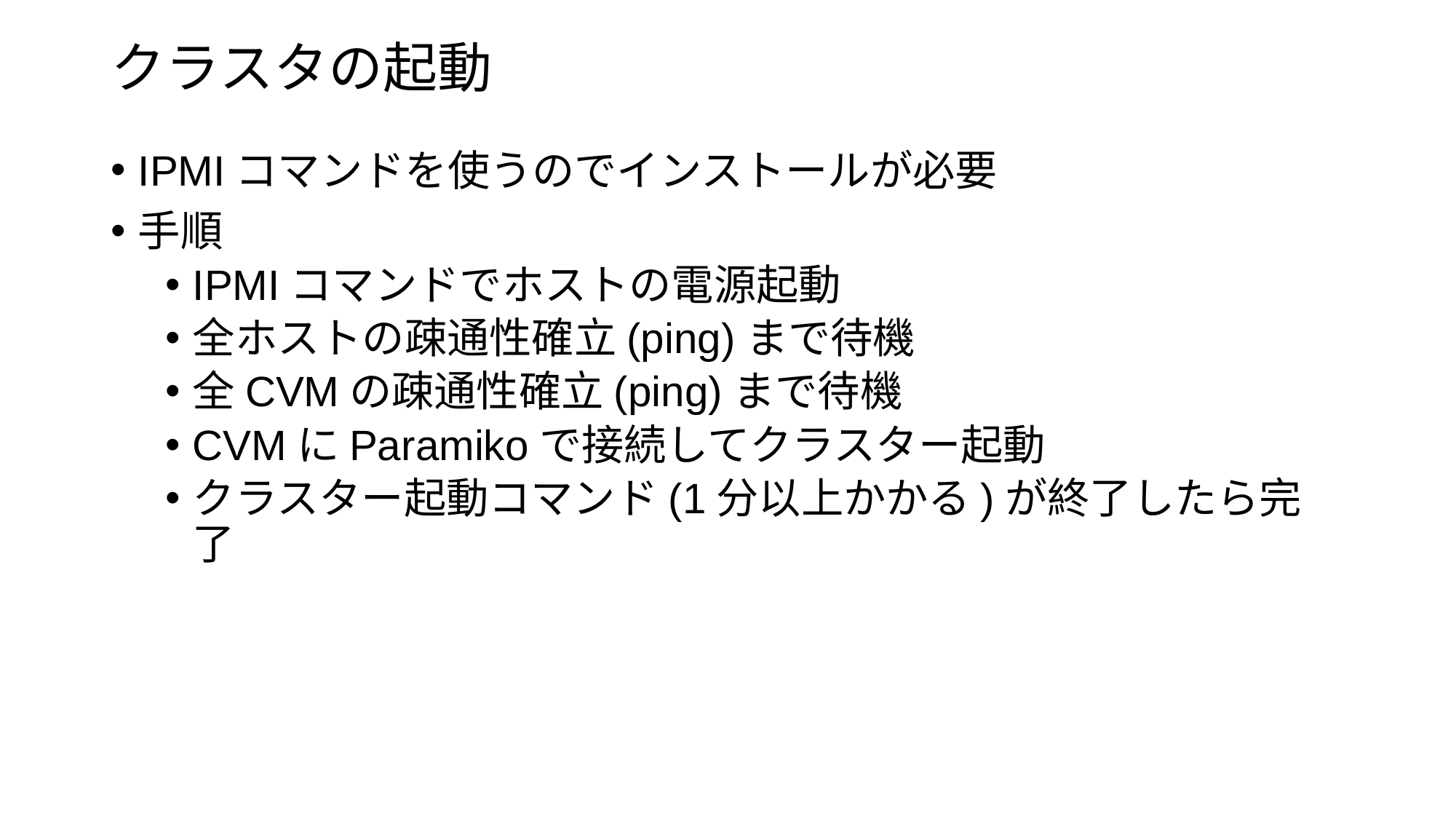

# クラスタの起動
IPMIコマンドを使うのでインストールが必要
手順
IPMIコマンドでホストの電源起動
全ホストの疎通性確立(ping)まで待機
全CVMの疎通性確立(ping)まで待機
CVMにParamikoで接続してクラスター起動
クラスター起動コマンド(1分以上かかる)が終了したら完了